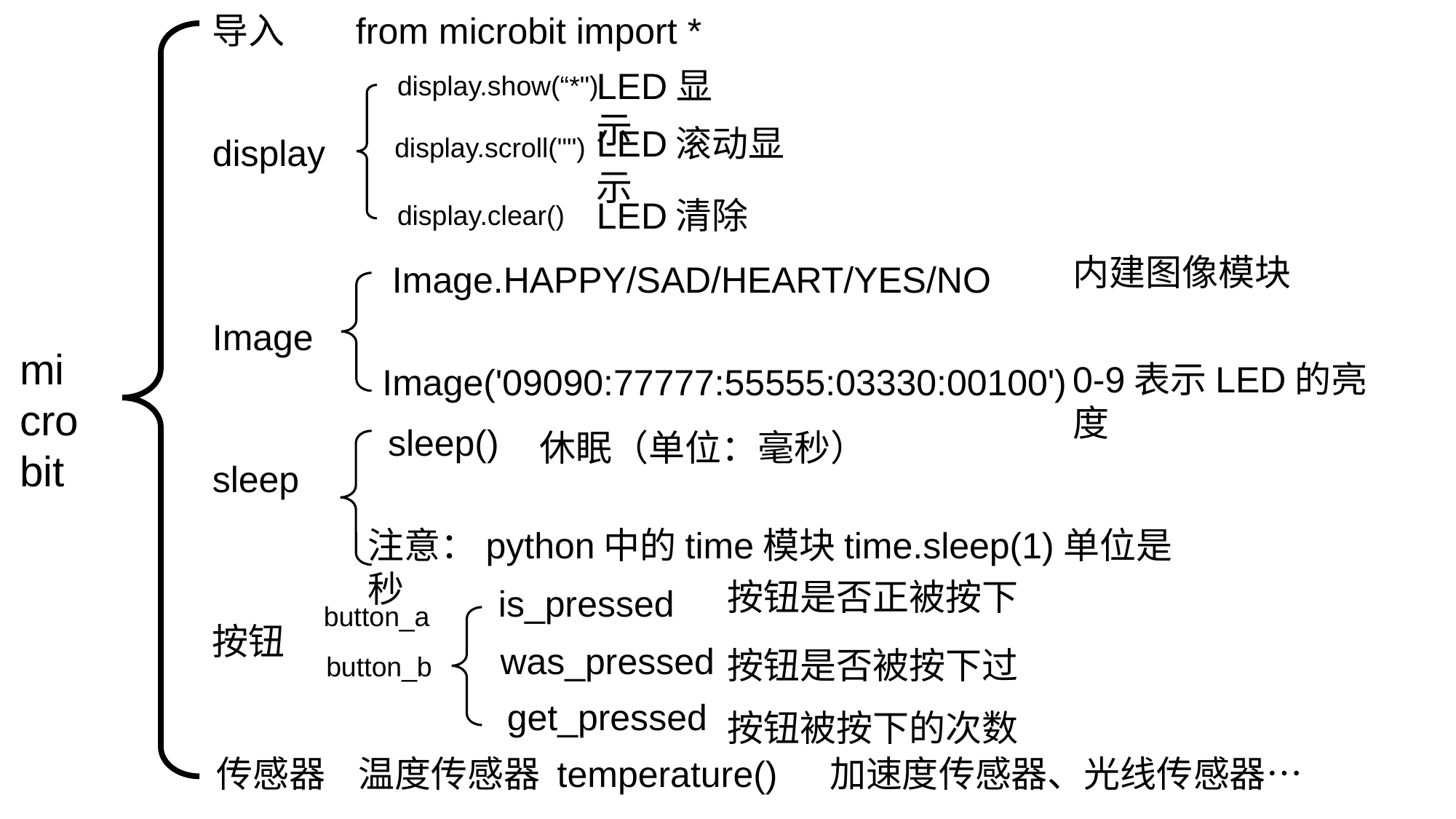

导入
from microbit import *

LED显示
display.show(“*")

LED滚动显示
display
display.scroll("")
LED清除
display.clear()
内建图像模块
Image.HAPPY/SAD/HEART/YES/NO

Image
microbit
0-9表示LED的亮度
Image('09090:77777:55555:03330:00100')
 sleep()
休眠（单位：毫秒）

sleep
注意：python中的time模块time.sleep(1)单位是秒
按钮是否正被按下
is_pressed
button_a

按钮
was_pressed
按钮是否被按下过
button_b
get_pressed
按钮被按下的次数
传感器
温度传感器 temperature()
加速度传感器、光线传感器…